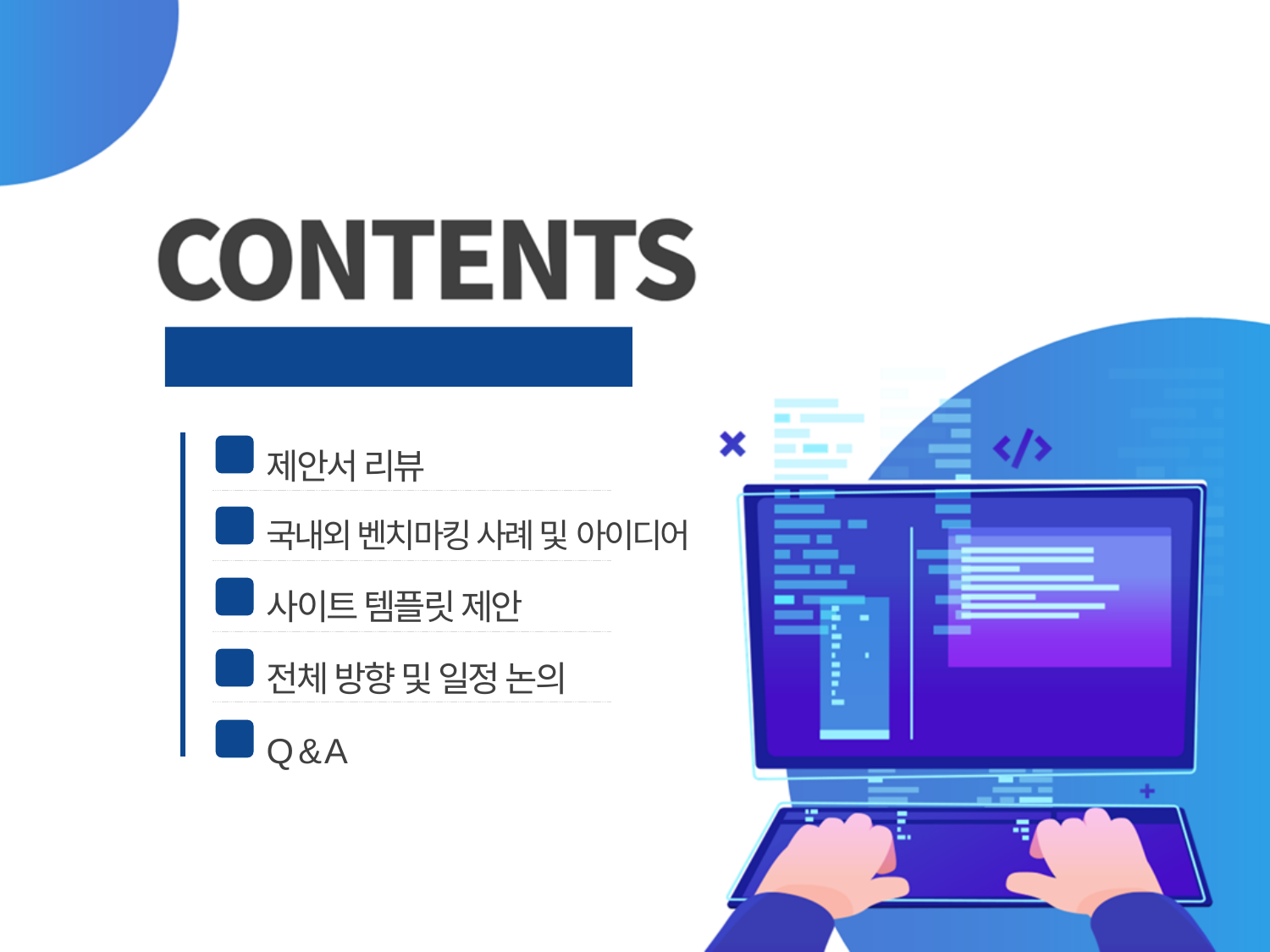

CS 프로젝트
제안서 리뷰
국내외 벤치마킹 사례 및 아이디어
사이트 템플릿 제안
전체 방향 및 일정 논의
Q & A
01
02
03
04
05